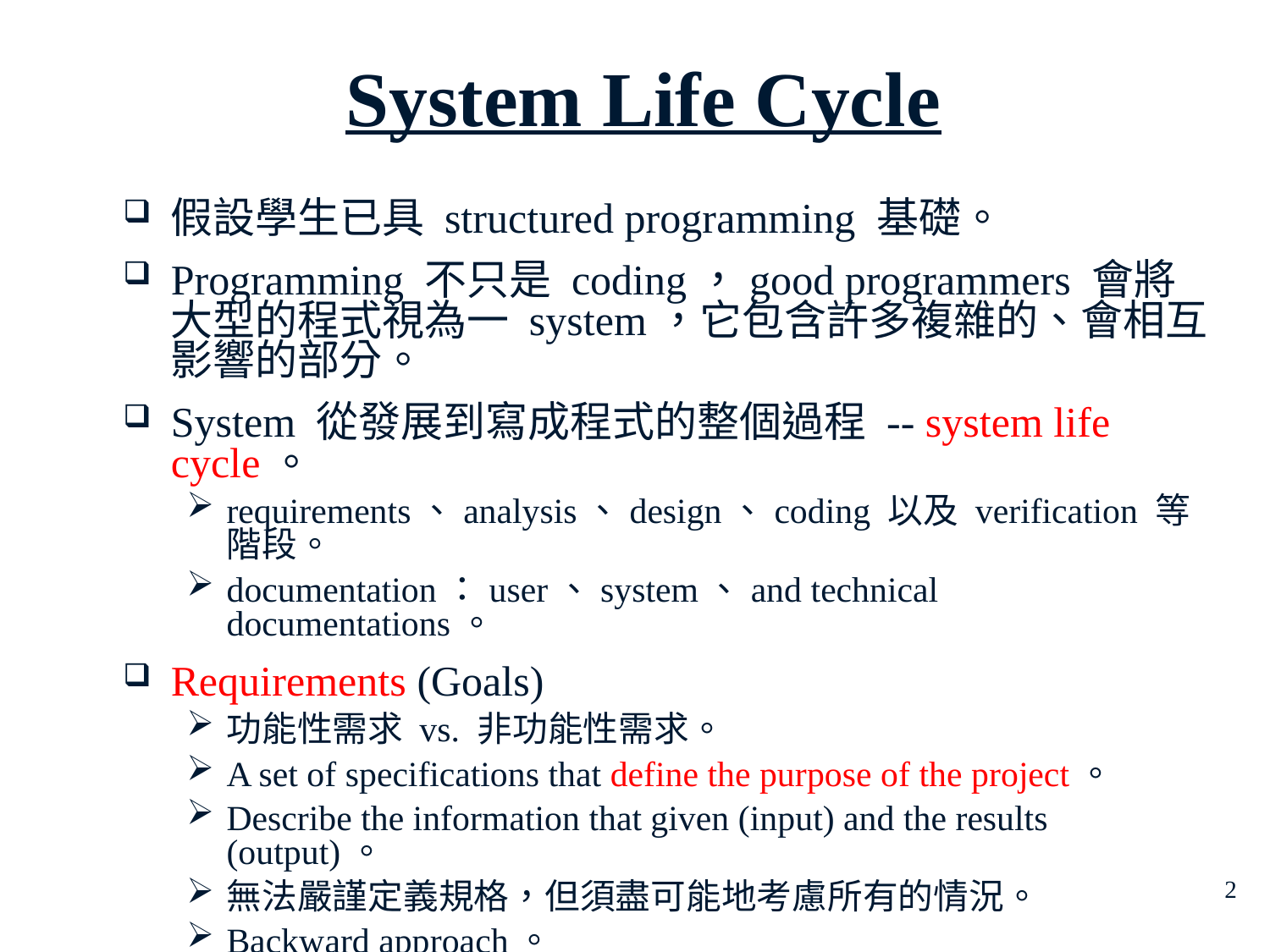

# System Life Cycle
假設學生已具 structured programming 基礎。
Programming 不只是 coding，good programmers 會將大型的程式視為一 system，它包含許多複雜的、會相互影響的部分。
System 從發展到寫成程式的整個過程 -- system life cycle。
requirements、analysis、design、coding 以及 verification 等階段。
documentation：user、system、and technical documentations。
Requirements (Goals)
功能性需求 vs. 非功能性需求。
A set of specifications that define the purpose of the project。
Describe the information that given (input) and the results (output)。
無法嚴謹定義規格，但須盡可能地考慮所有的情況。
Backward approach。
2